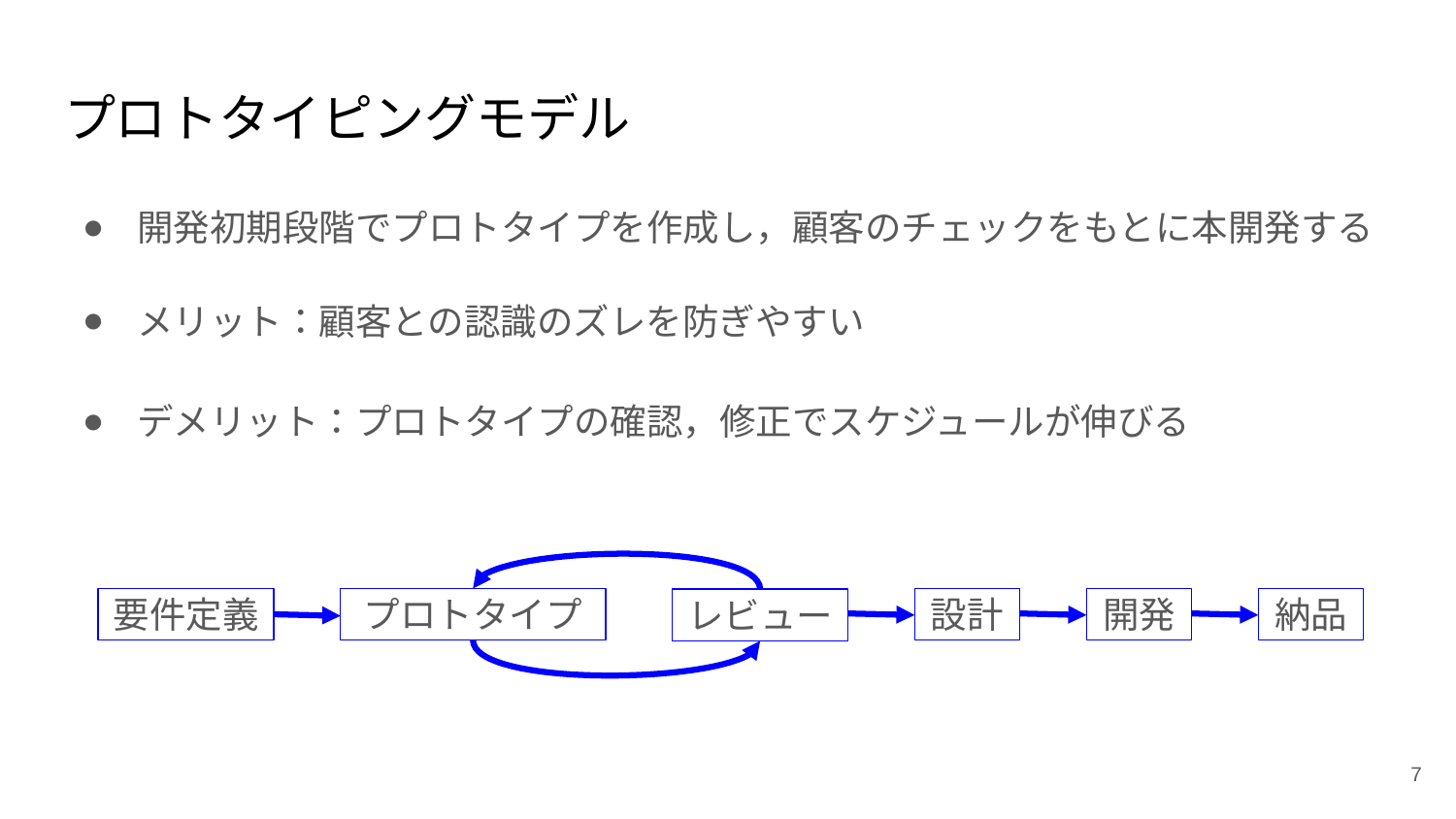

# プロトタイピングモデル
開発初期段階でプロトタイプを作成し，顧客のチェックをもとに本開発する
メリット：顧客との認識のズレを防ぎやすい
デメリット：プロトタイプの確認，修正でスケジュールが伸びる
要件定義
プロトタイプ
設計
開発
納品
レビュー
7